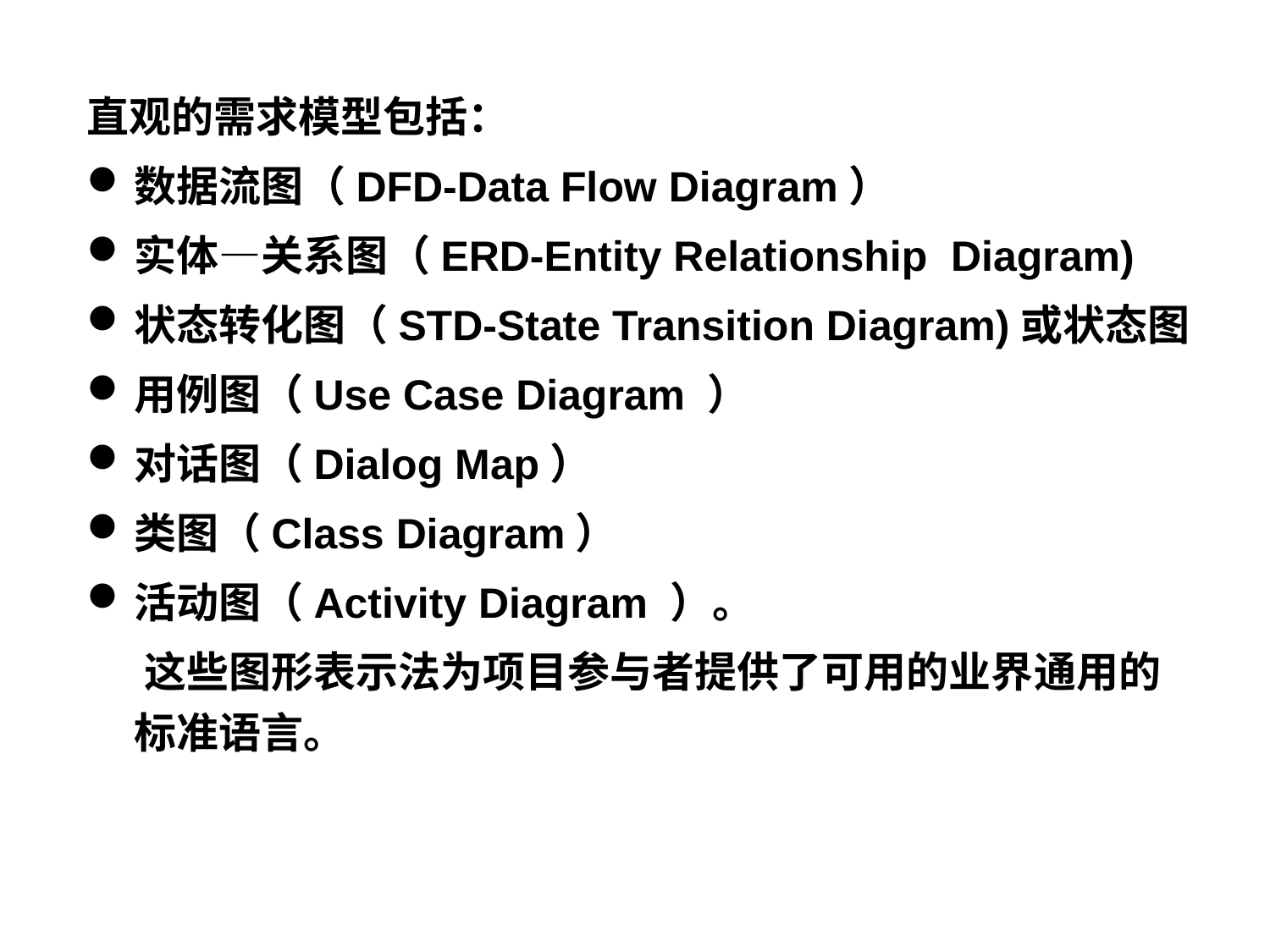

直观的需求模型包括：
数据流图（DFD-Data Flow Diagram）
实体—关系图（ERD-Entity Relationship  Diagram)
状态转化图（STD-State Transition Diagram)或状态图
用例图（Use Case Diagram ）
对话图（Dialog Map）
类图（Class Diagram）
活动图（Activity Diagram ）。
     这些图形表示法为项目参与者提供了可用的业界通用的标准语言。